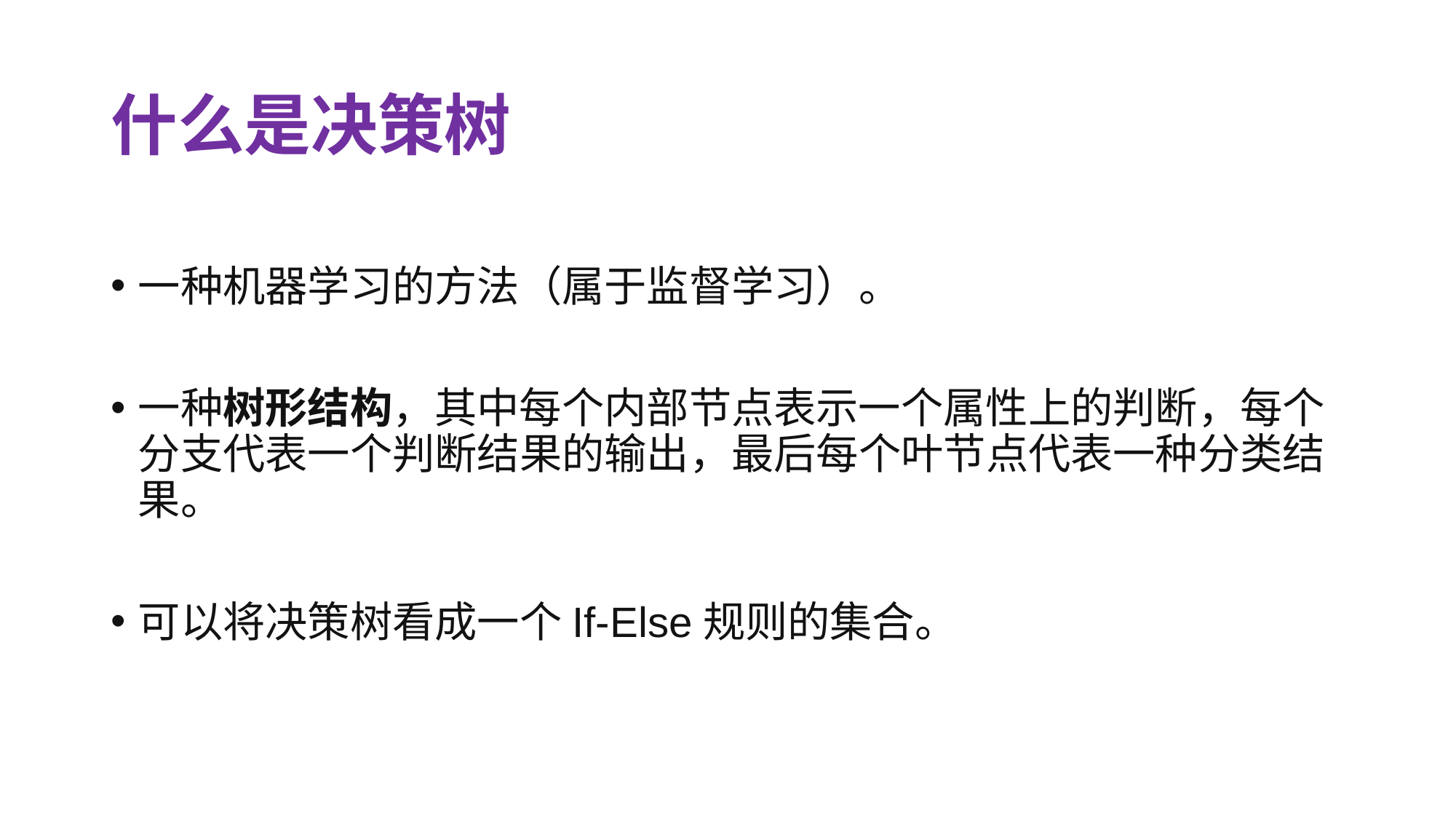

# 什么是决策树
一种机器学习的方法（属于监督学习）。

一种树形结构，其中每个内部节点表示一个属性上的判断，每个分支代表一个判断结果的输出，最后每个叶节点代表一种分类结果。

可以将决策树看成一个If-Else规则的集合。